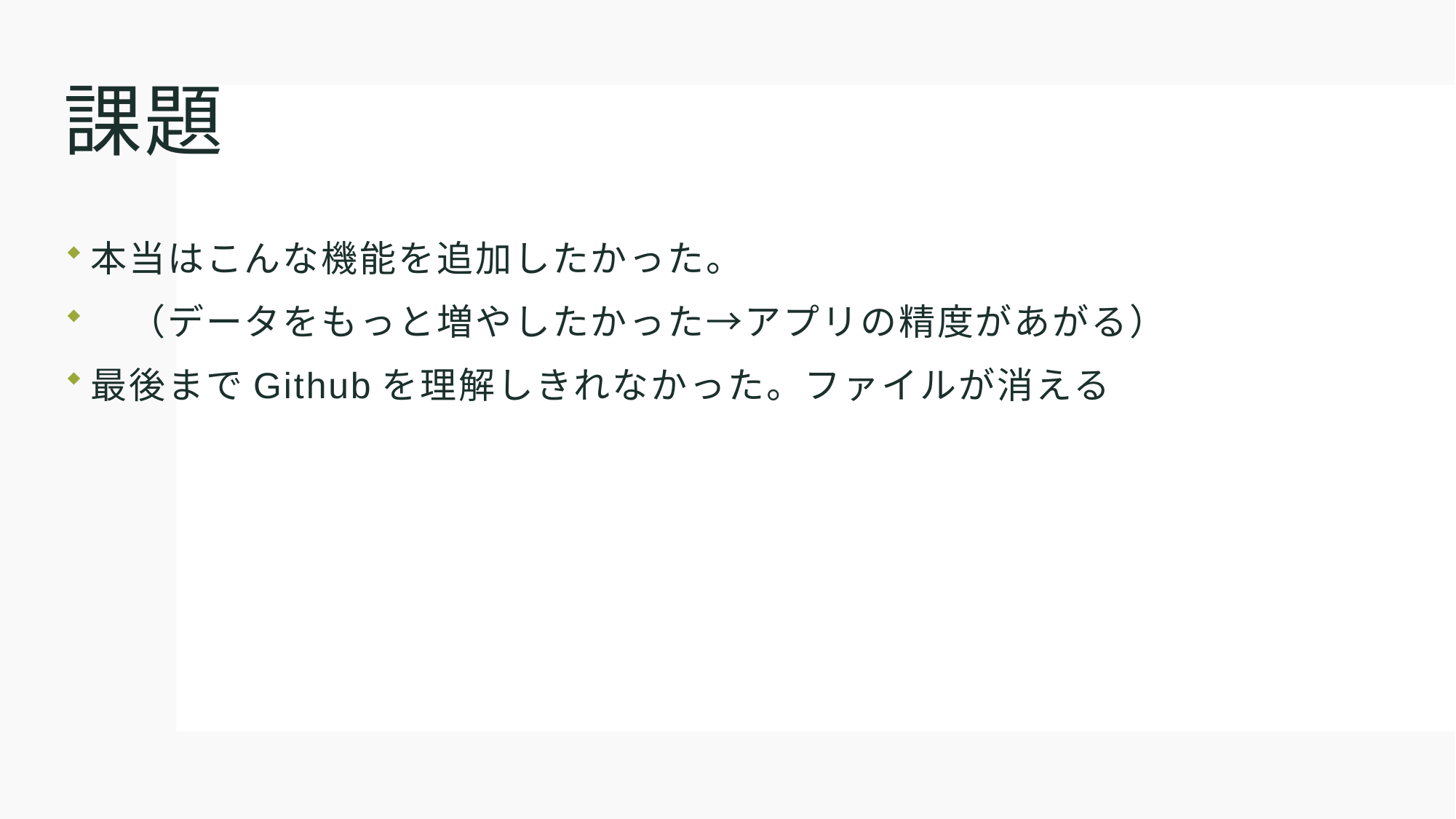

# 課題
本当はこんな機能を追加したかった。
　（データをもっと増やしたかった→アプリの精度があがる）
最後までGithubを理解しきれなかった。ファイルが消える